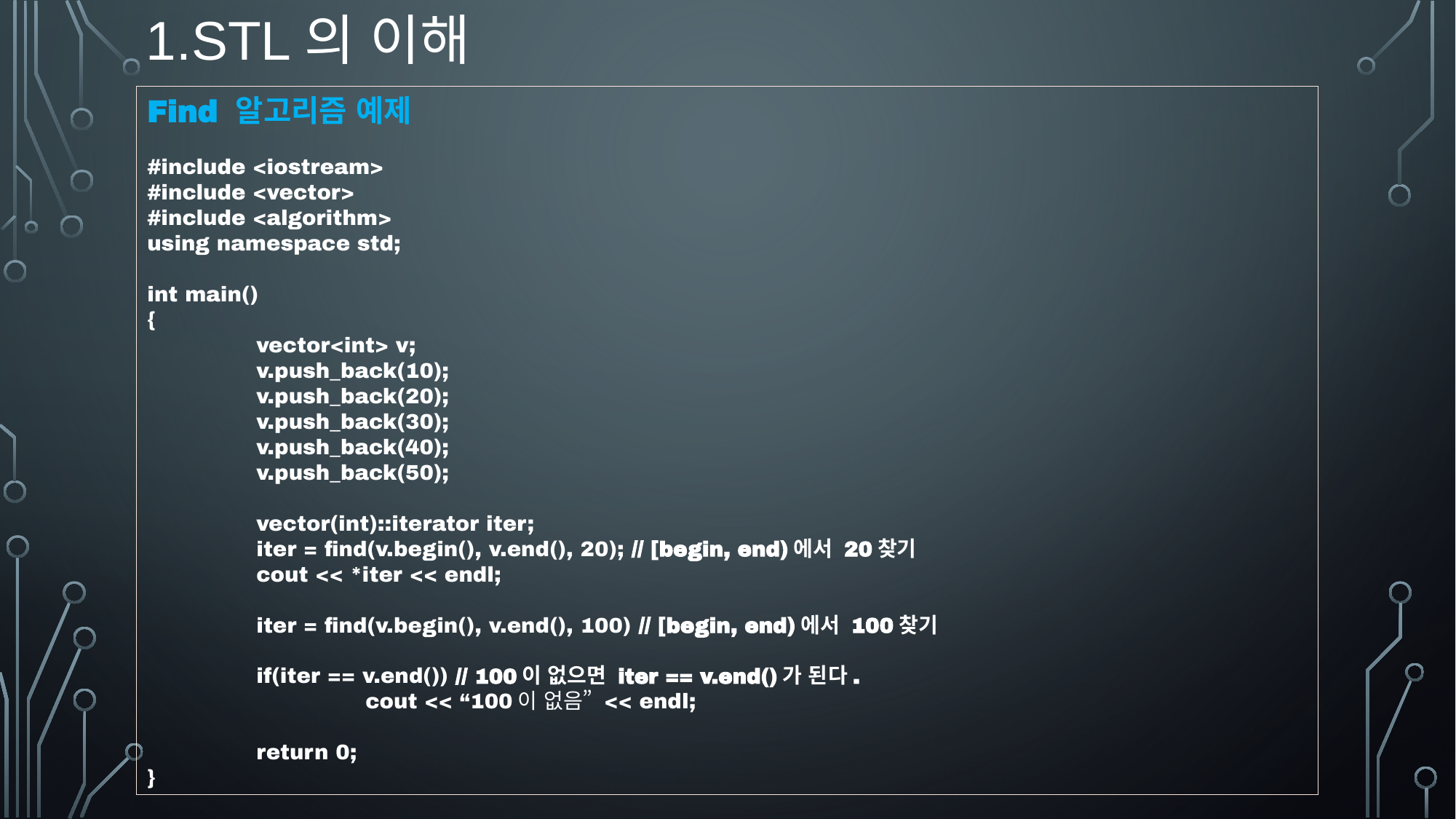

# 1.Stl의 이해
Find 알고리즘 예제

#include <iostream>
#include <vector>
#include <algorithm>
using namespace std;

int main()
{
	vector<int> v;
	v.push_back(10);
	v.push_back(20);
	v.push_back(30);
	v.push_back(40);
	v.push_back(50);

	vector(int)::iterator iter;
	iter = find(v.begin(), v.end(), 20); // [begin, end)에서 20찾기
	cout << *iter << endl;

	iter = find(v.begin(), v.end(), 100) // [begin, end)에서 100찾기

	if(iter == v.end()) // 100이 없으면 iter == v.end()가 된다.
		cout << “100이 없음” << endl;

	return 0;
}